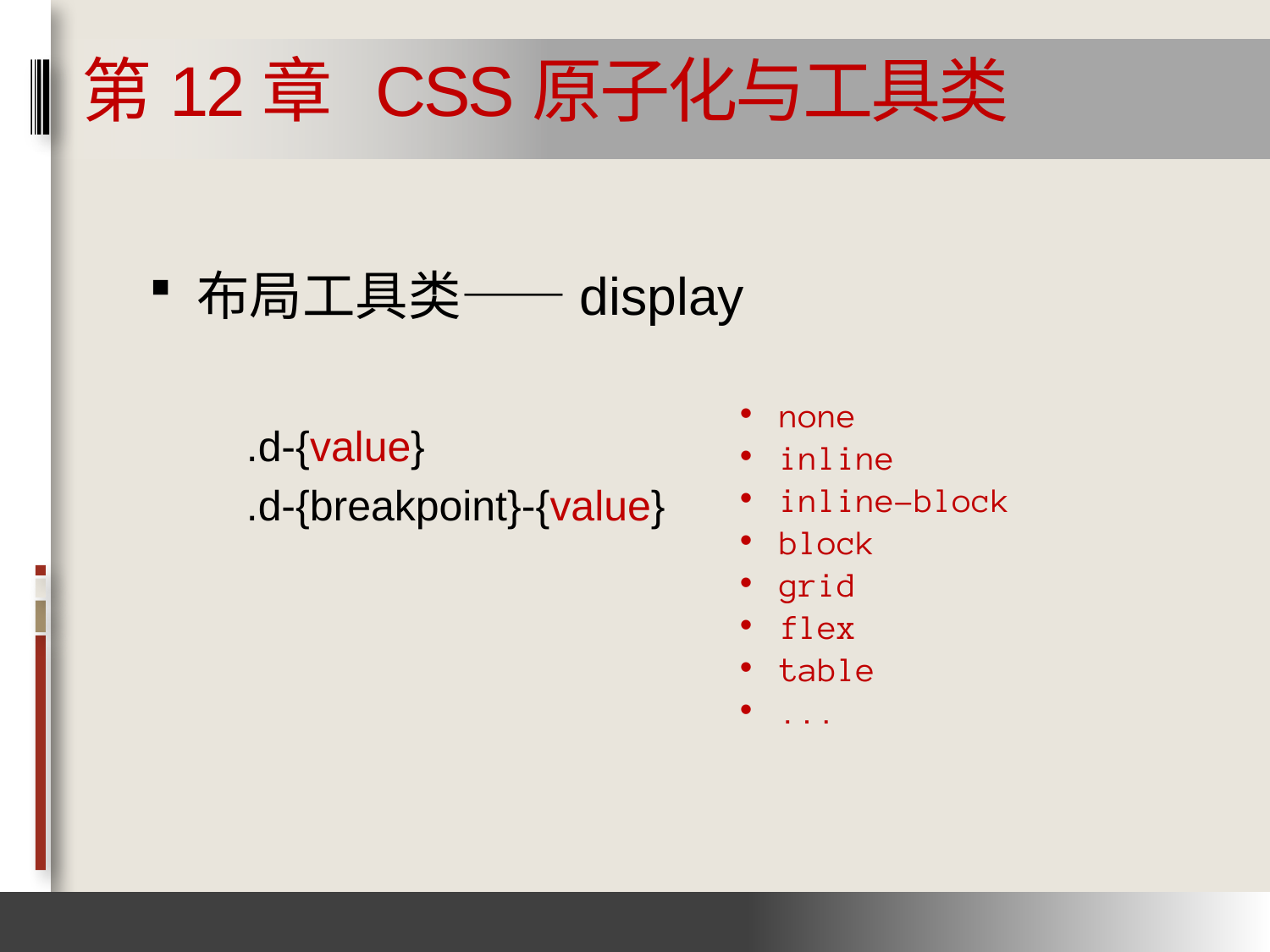

# 第12章  CSS原子化与工具类
布局工具类——display

.d-{value}
.d-{breakpoint}-{value}
none
inline
inline-block
block
grid
flex
table
...